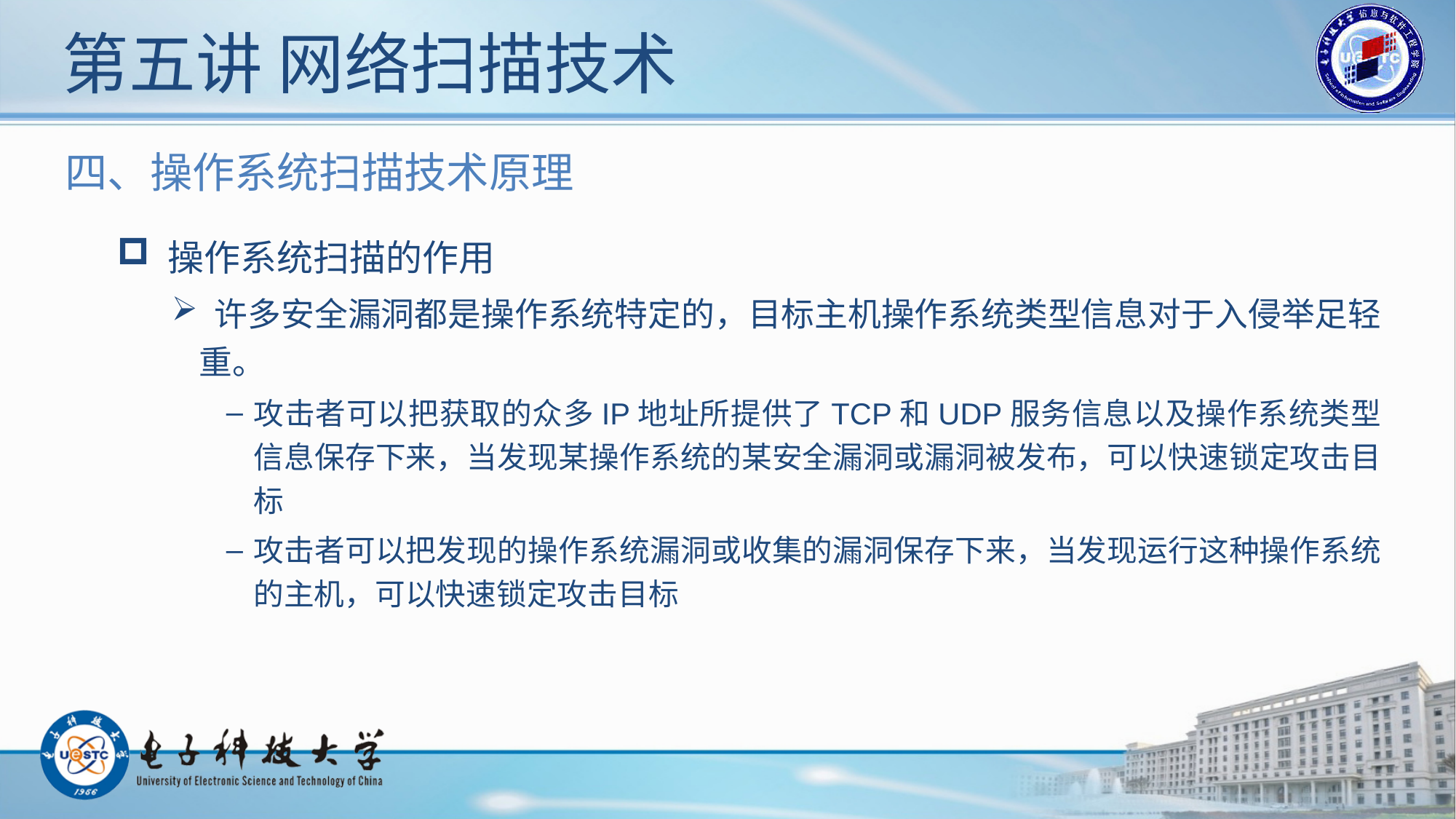

# 第五讲 网络扫描技术
四、操作系统扫描技术原理
 操作系统扫描的作用
 许多安全漏洞都是操作系统特定的，目标主机操作系统类型信息对于入侵举足轻重。
攻击者可以把获取的众多IP地址所提供了TCP和UDP服务信息以及操作系统类型信息保存下来，当发现某操作系统的某安全漏洞或漏洞被发布，可以快速锁定攻击目标
攻击者可以把发现的操作系统漏洞或收集的漏洞保存下来，当发现运行这种操作系统的主机，可以快速锁定攻击目标